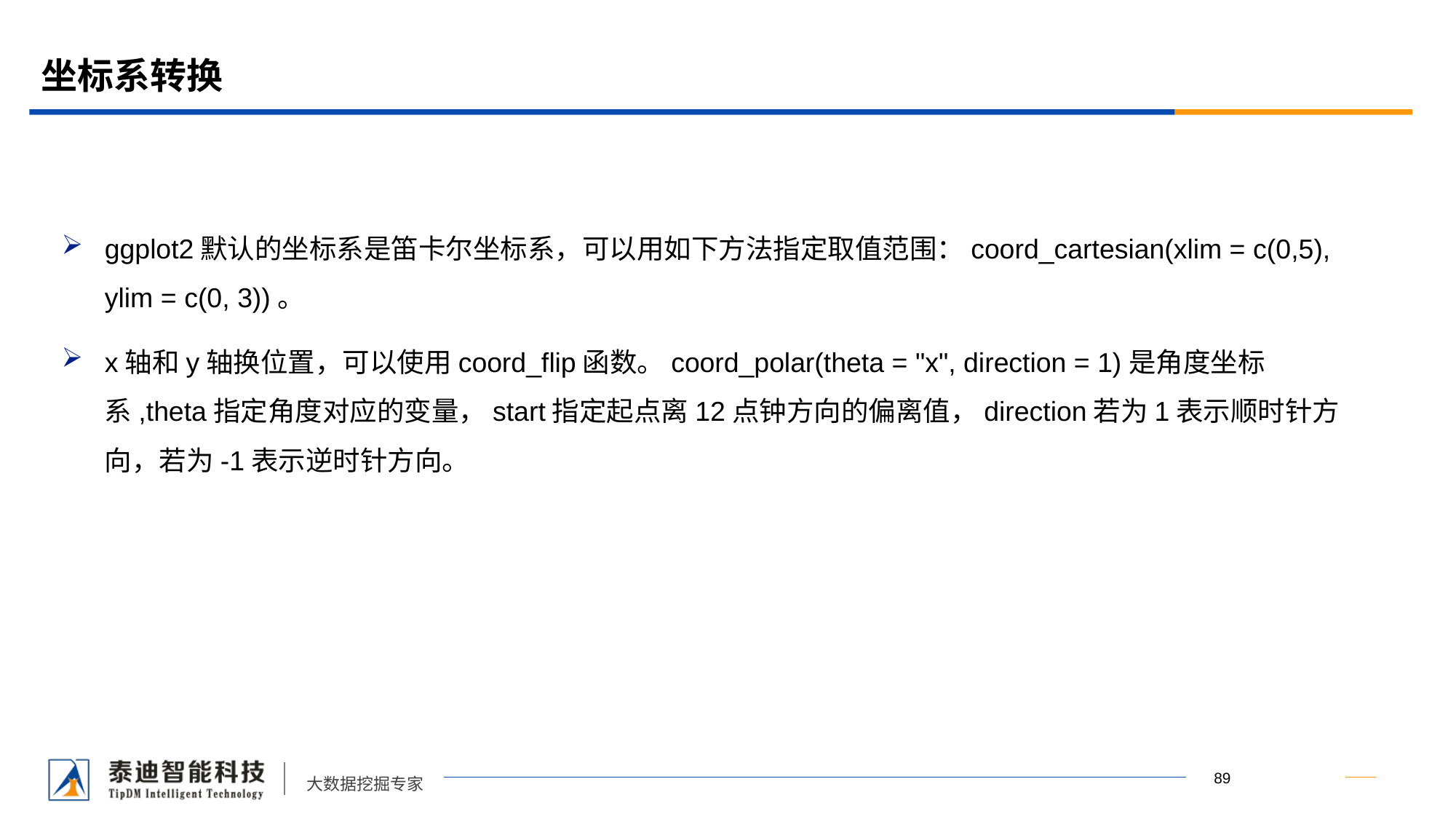

# 坐标系转换

ggplot2默认的坐标系是笛卡尔坐标系，可以用如下方法指定取值范围：coord_cartesian(xlim = c(0,5), ylim = c(0, 3))。
x轴和y轴换位置，可以使用coord_flip函数。coord_polar(theta = "x", direction = 1)是角度坐标系,theta指定角度对应的变量，start指定起点离12点钟方向的偏离值，direction若为1表示顺时针方向，若为-1表示逆时针方向。